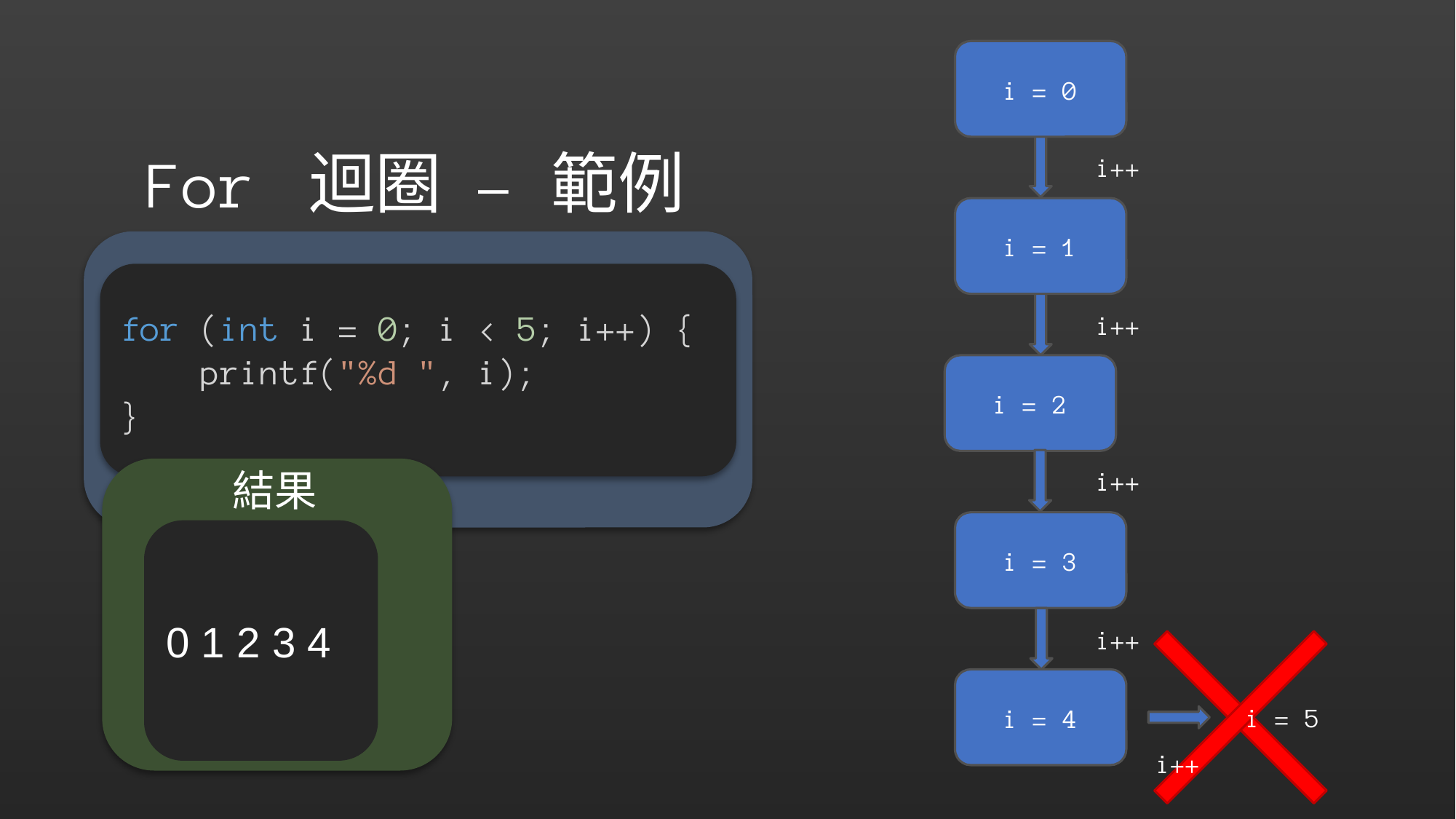

i = 0
# For 迴圈 – 範例

i = 1
i++

for (int i = 0; i < 5; i++) {
    printf("%d ", i);
}

i = 2
i++

i = 3
i++

結果
0 1 2 3 4

i = 4
i++

i = 5
i++